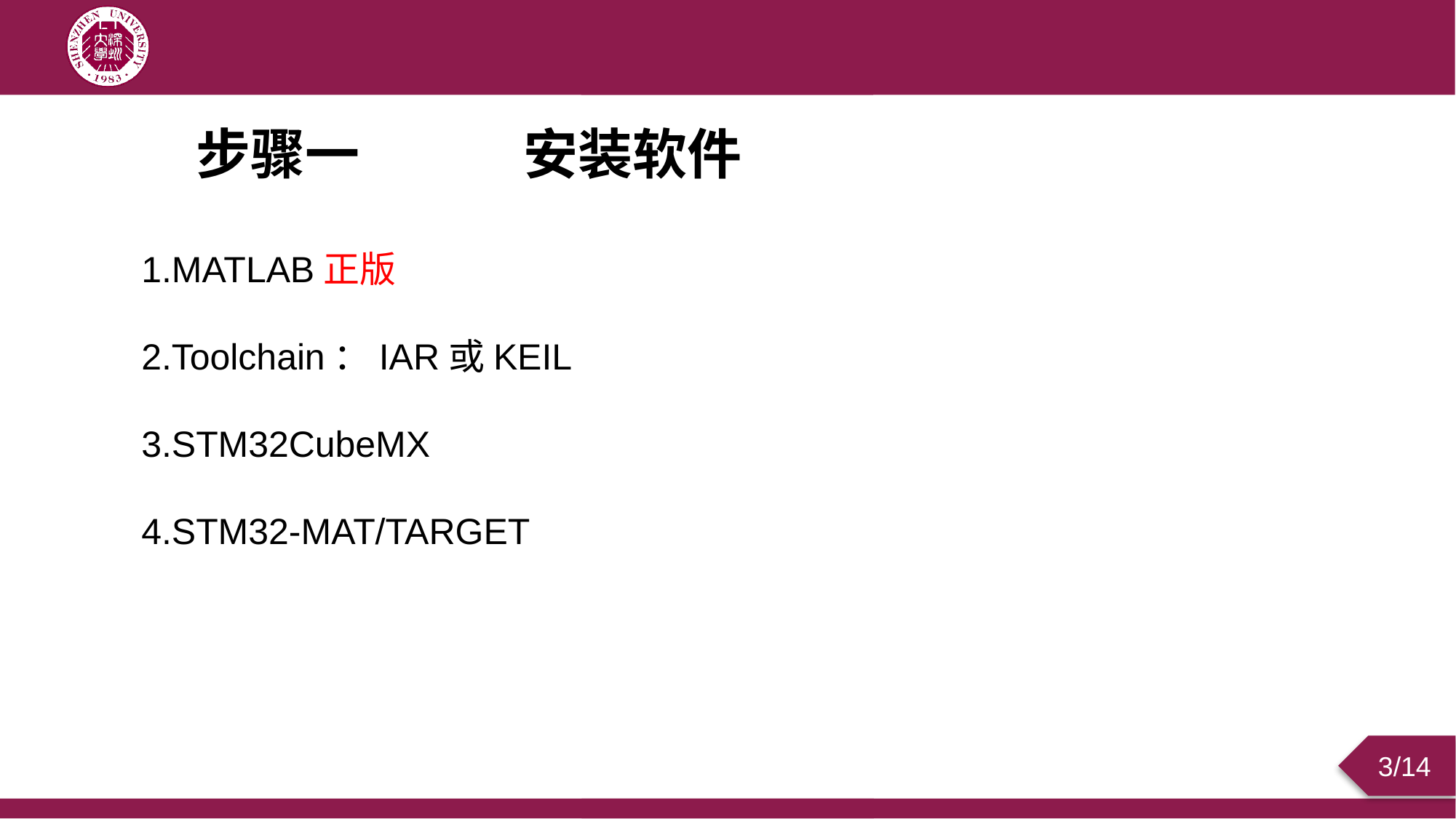

步骤一	 	安装软件
1.MATLAB正版

2.Toolchain：IAR或KEIL

3.STM32CubeMX

4.STM32-MAT/TARGET

3/14